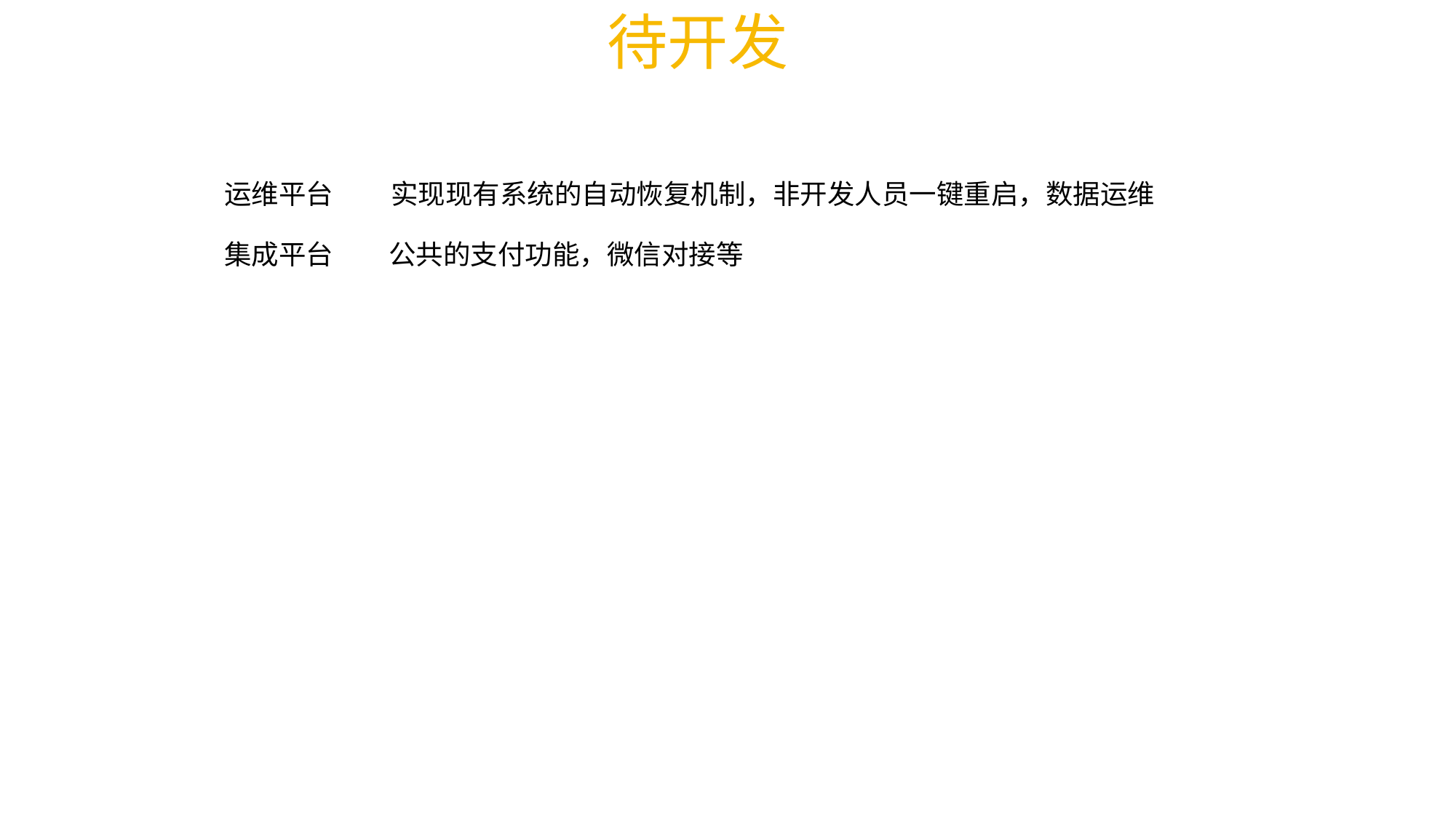

待开发
运维平台
实现现有系统的自动恢复机制，非开发人员一键重启，数据运维
集成平台
公共的支付功能，微信对接等